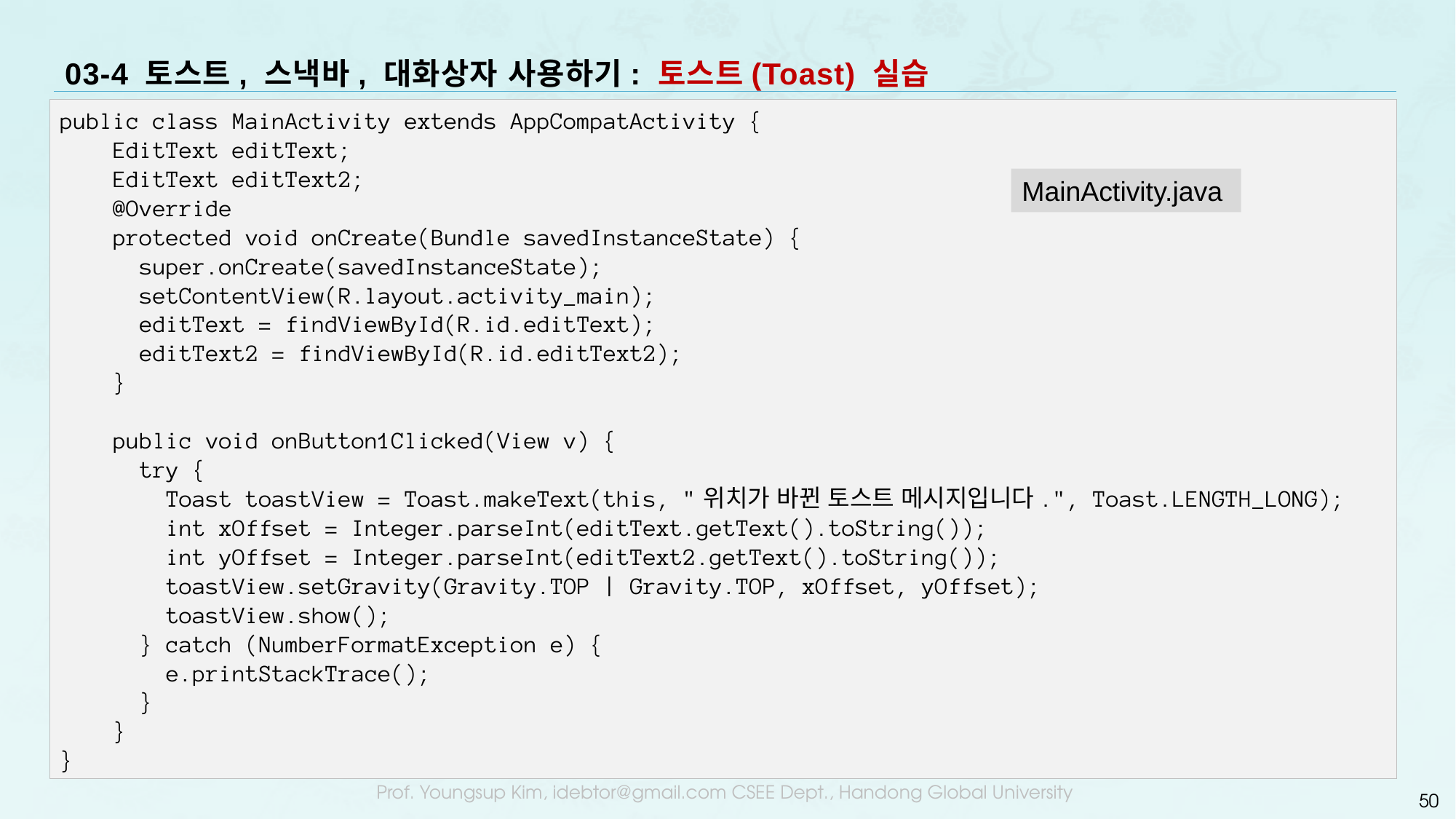

# 03-4 토스트, 스낵바, 대화상자 사용하기: 토스트(Toast) 실습
public class MainActivity extends AppCompatActivity {
    EditText editText;
    EditText editText2;
    @Override
    protected void onCreate(Bundle savedInstanceState) {
      super.onCreate(savedInstanceState);
      setContentView(R.layout.activity_main);
      editText = findViewById(R.id.editText);
      editText2 = findViewById(R.id.editText2);
    }

    public void onButton1Clicked(View v) {
      try {
        Toast toastView = Toast.makeText(this, "위치가 바뀐 토스트 메시지입니다.", Toast.LENGTH_LONG);
        int xOffset = Integer.parseInt(editText.getText().toString());
        int yOffset = Integer.parseInt(editText2.getText().toString());
        toastView.setGravity(Gravity.TOP | Gravity.TOP, xOffset, yOffset);
        toastView.show();
      } catch (NumberFormatException e) {
        e.printStackTrace();
      }
    }
}

MainActivity.java
50